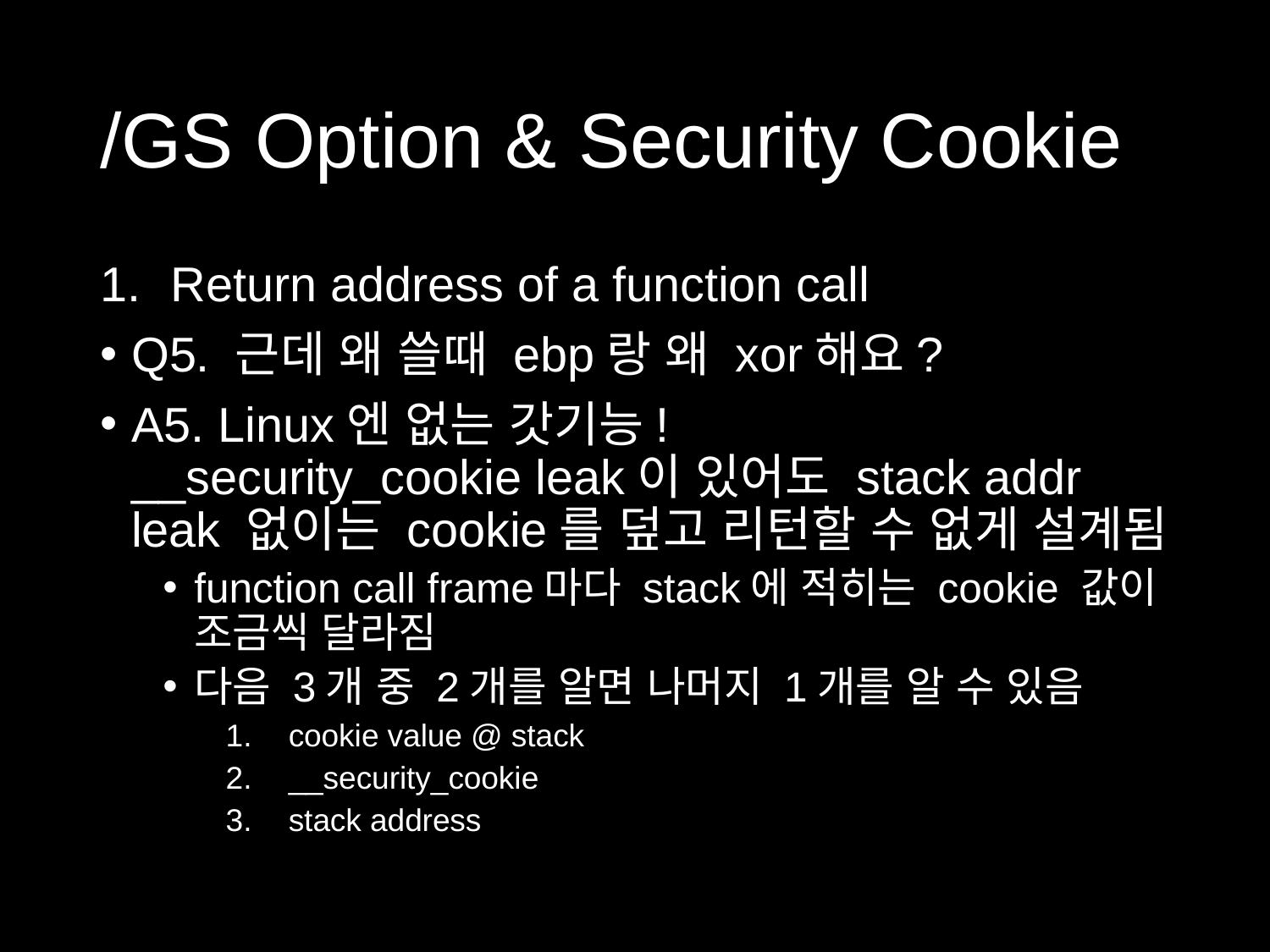

# /GS Option & Security Cookie
Return address of a function call
Q5. 근데 왜 쓸때 ebp랑 왜 xor해요?
A5. Linux엔 없는 갓기능!
__security_cookie leak이 있어도 stack addr leak 없이는 cookie를 덮고 리턴할 수 없게 설계됨
function call frame마다 stack에 적히는 cookie 값이 조금씩 달라짐
다음 3개 중 2개를 알면 나머지 1개를 알 수 있음
cookie value @ stack
__security_cookie
stack address